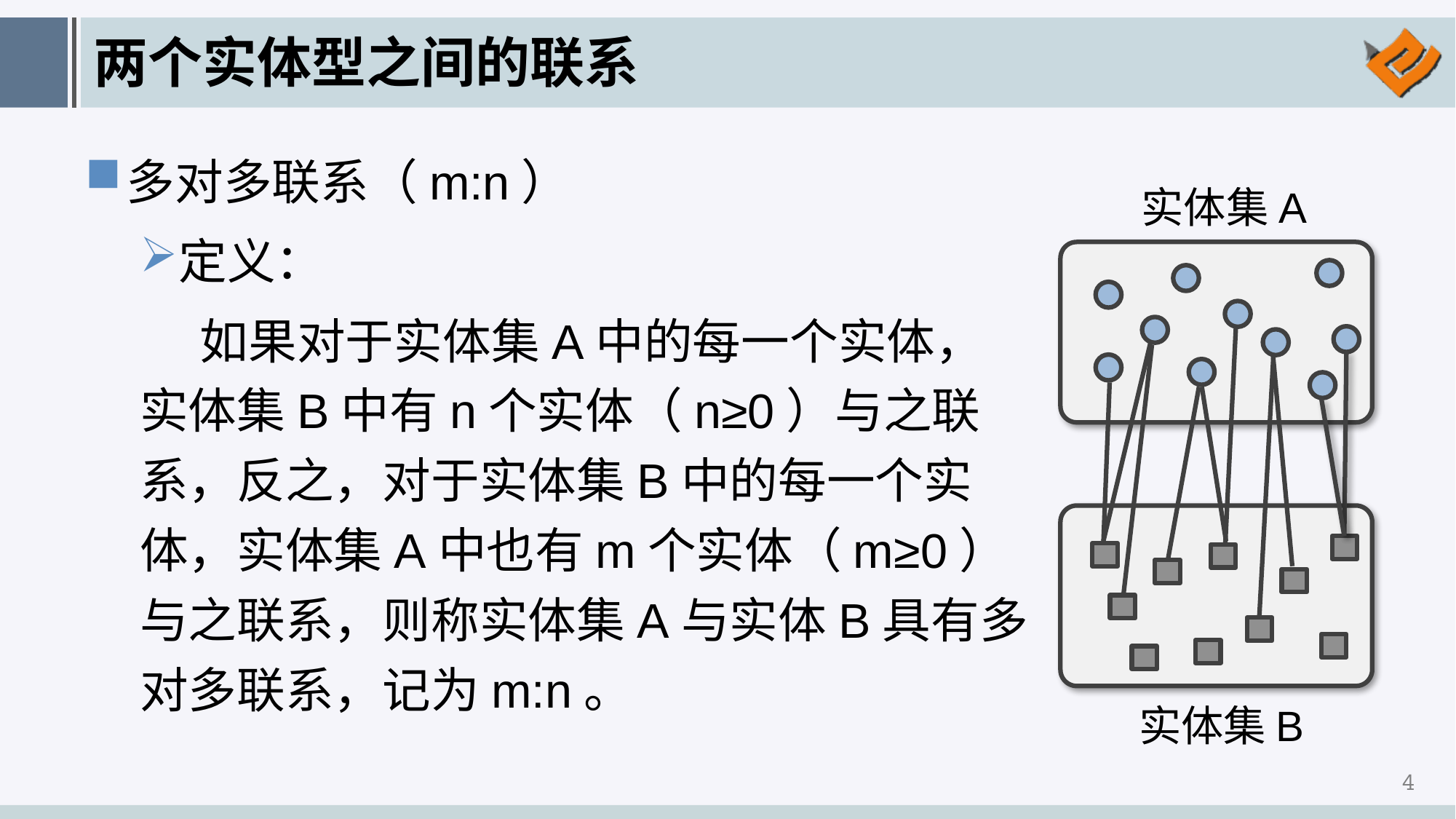

# 两个实体型之间的联系
多对多联系（m:n）
定义：
如果对于实体集A中的每一个实体，实体集B中有n个实体（n≥0）与之联系，反之，对于实体集B中的每一个实体，实体集A中也有m个实体（m≥0）与之联系，则称实体集A与实体B具有多对多联系，记为m:n。
实体集A

实体集B